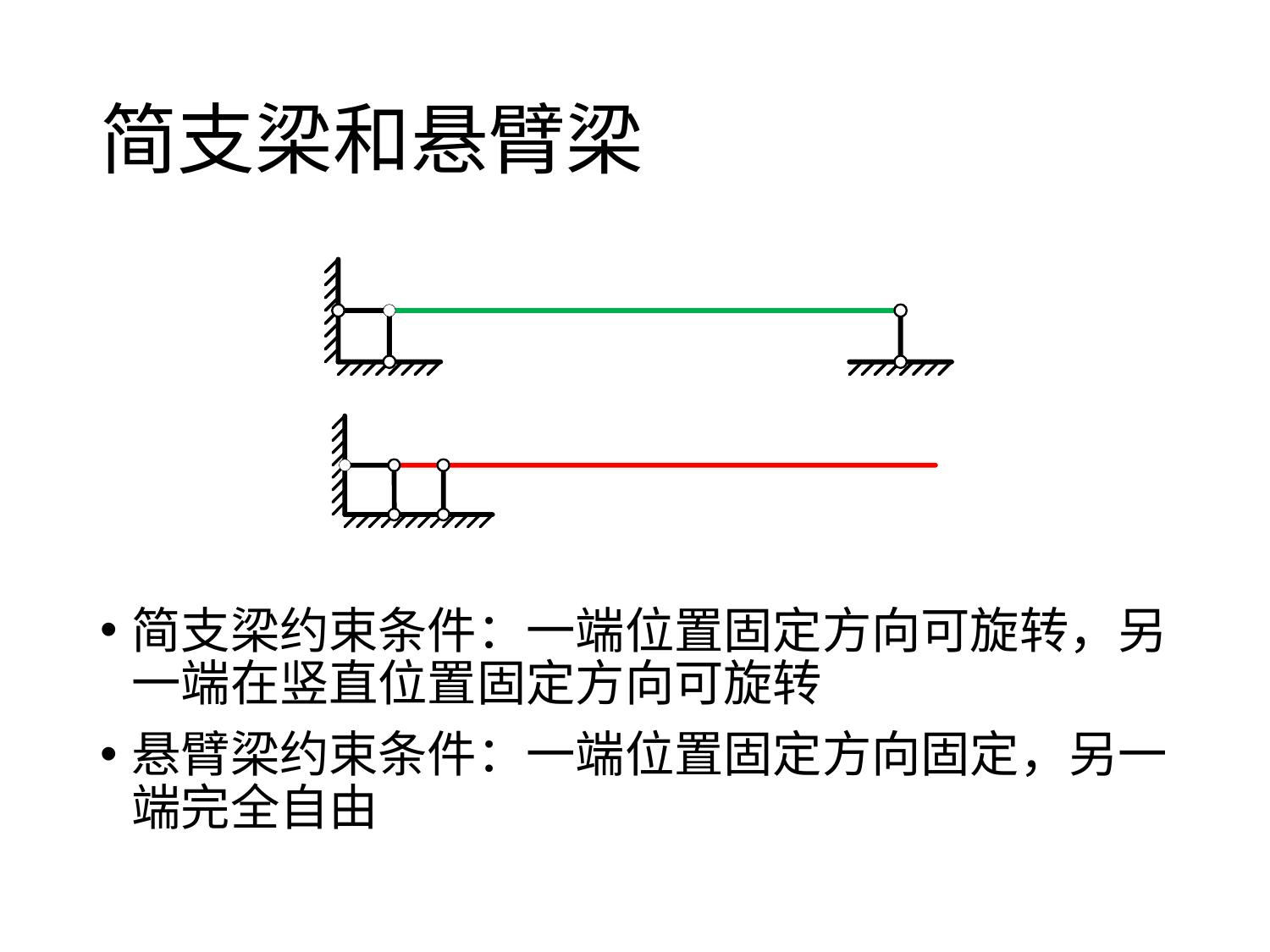

# 简支梁和悬臂梁

简支梁约束条件：一端位置固定方向可旋转，另一端在竖直位置固定方向可旋转
悬臂梁约束条件：一端位置固定方向固定，另一端完全自由